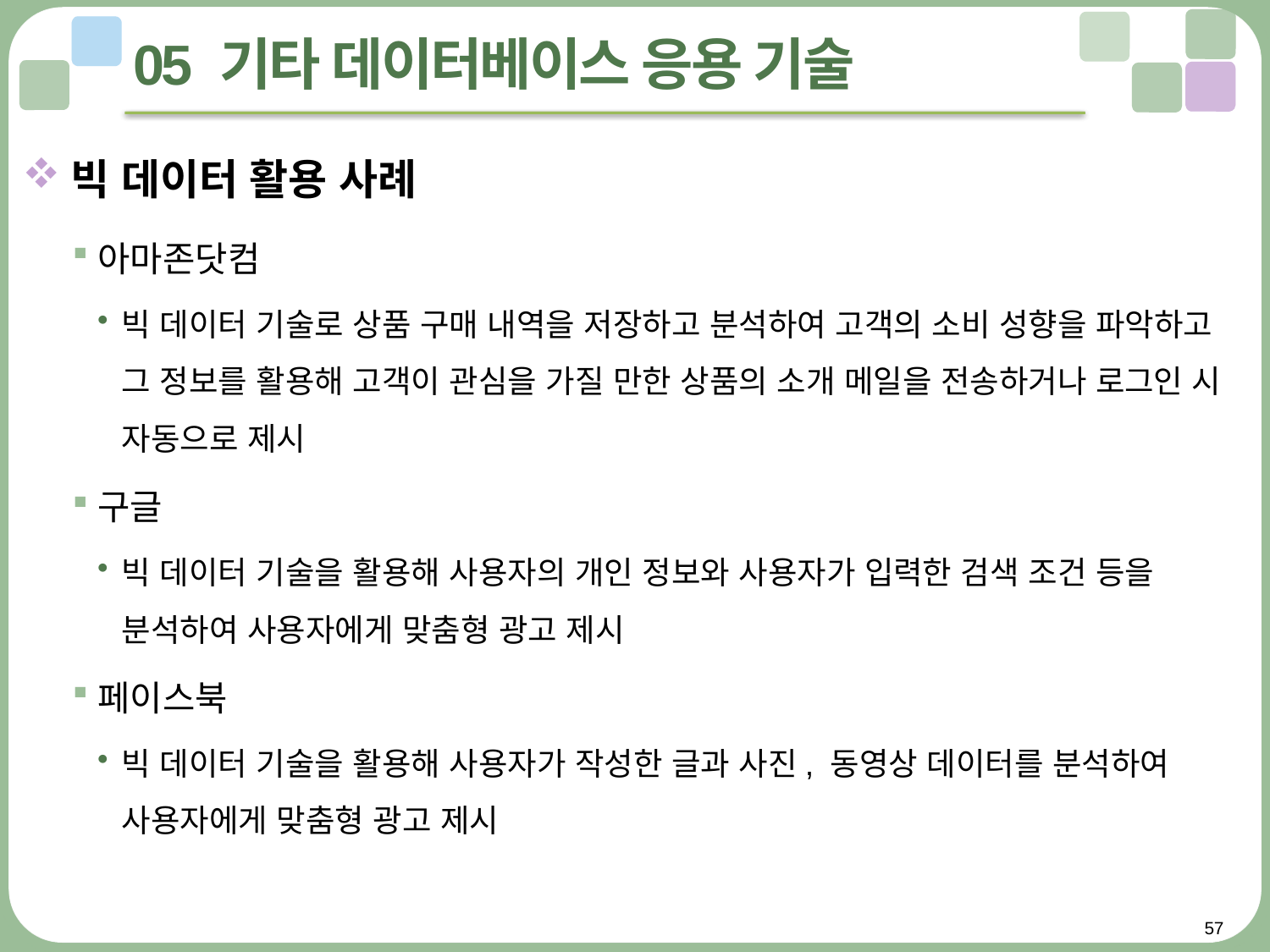

# 05 기타 데이터베이스 응용 기술
빅 데이터 활용 사례
아마존닷컴
빅 데이터 기술로 상품 구매 내역을 저장하고 분석하여 고객의 소비 성향을 파악하고 그 정보를 활용해 고객이 관심을 가질 만한 상품의 소개 메일을 전송하거나 로그인 시 자동으로 제시
구글
빅 데이터 기술을 활용해 사용자의 개인 정보와 사용자가 입력한 검색 조건 등을 분석하여 사용자에게 맞춤형 광고 제시
페이스북
빅 데이터 기술을 활용해 사용자가 작성한 글과 사진, 동영상 데이터를 분석하여 사용자에게 맞춤형 광고 제시